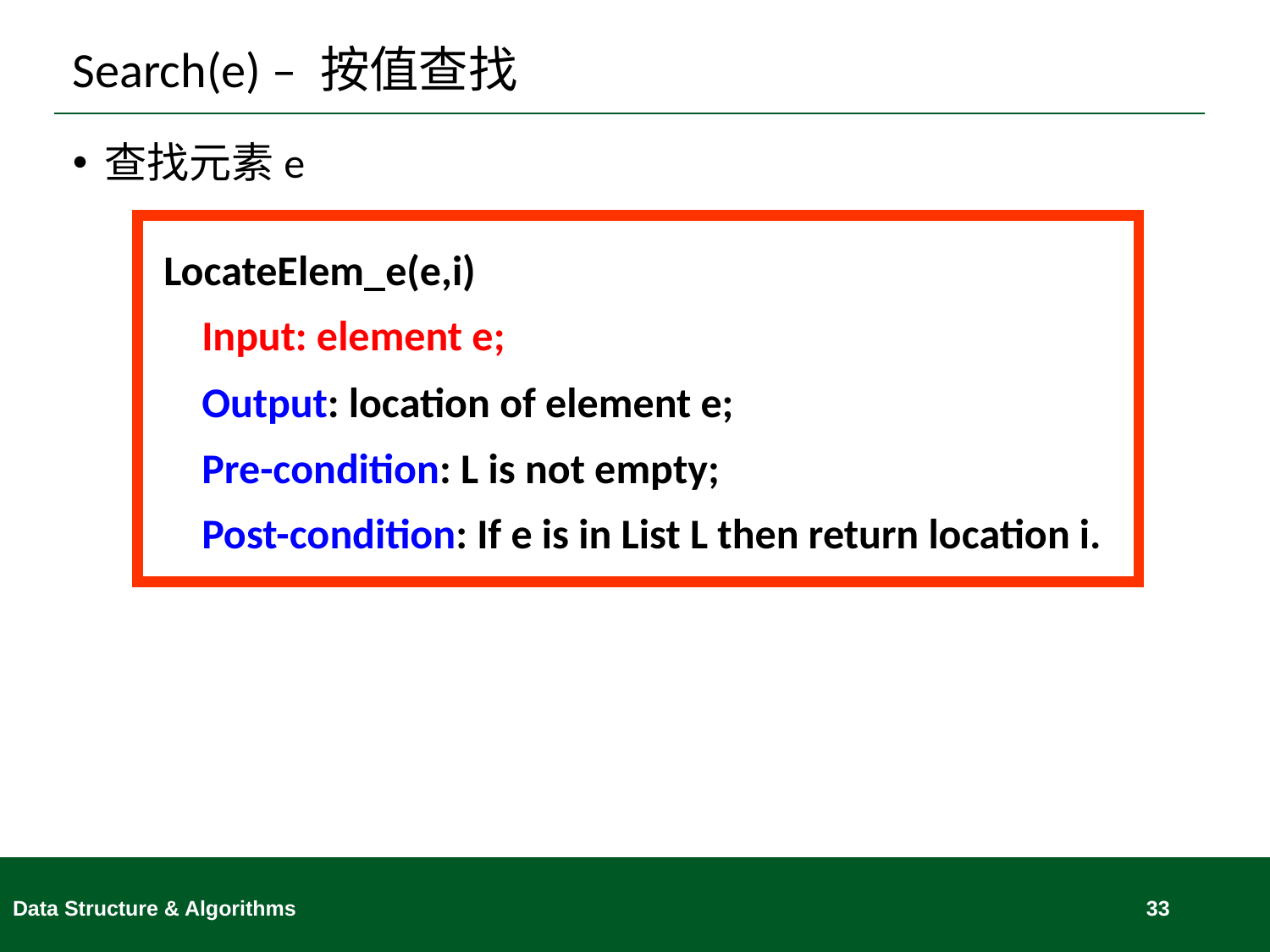

# Search(e) – 按值查找
查找元素e

LocateElem_e(e,i)
    Input: element e;
    Output: location of element e;
    Pre-condition: L is not empty;
    Post-condition: If e is in List L then return location i.
Data Structure & Algorithms
33